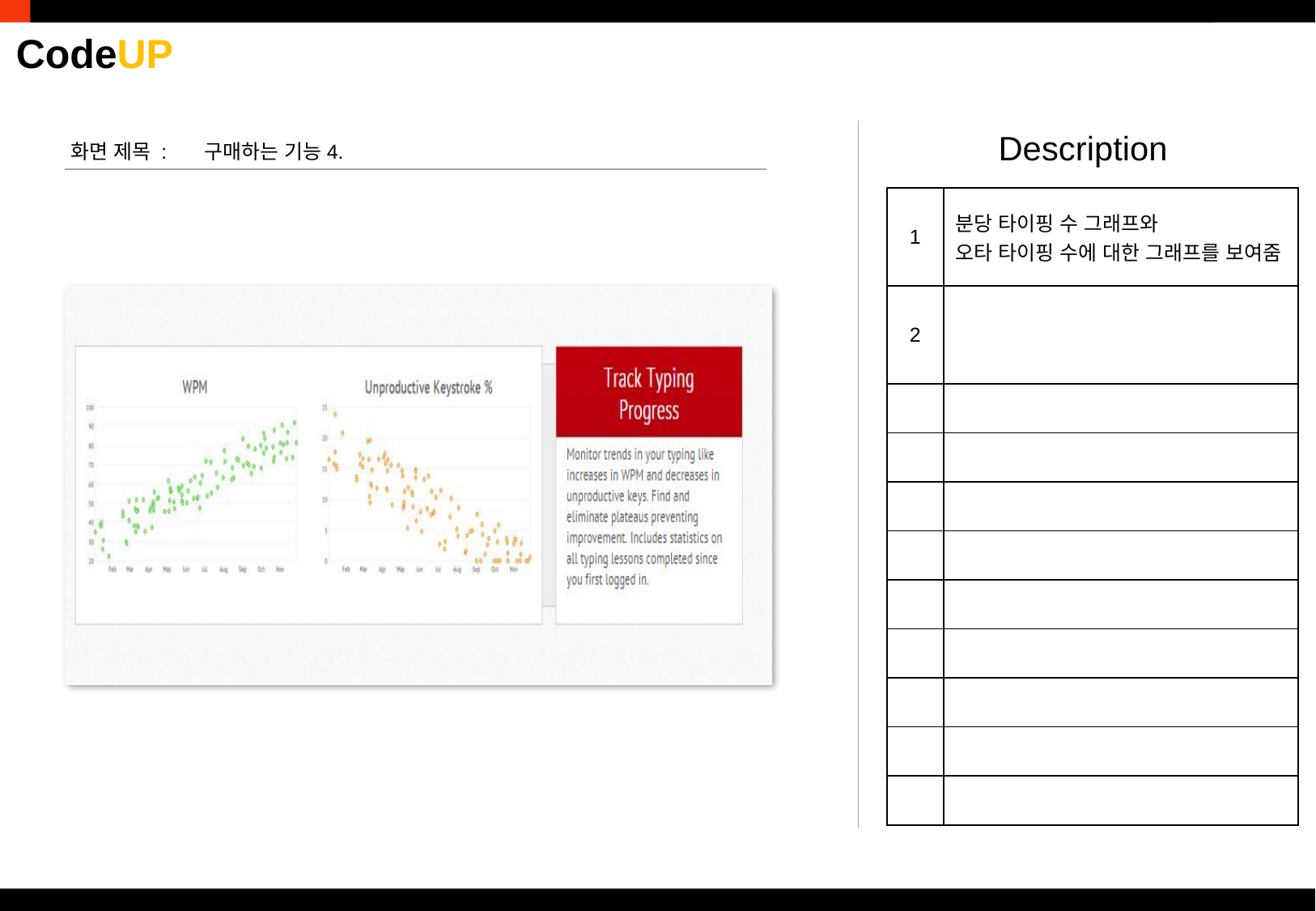

Description
화면 제목 :
구매하는 기능4.
| 1 | 분당 타이핑 수 그래프와 오타 타이핑 수에 대한 그래프를 보여줌 |
| --- | --- |
| 2 |  |
|  |  |
|  |  |
|  |  |
|  |  |
|  |  |
|  |  |
|  |  |
|  |  |
|  |  |